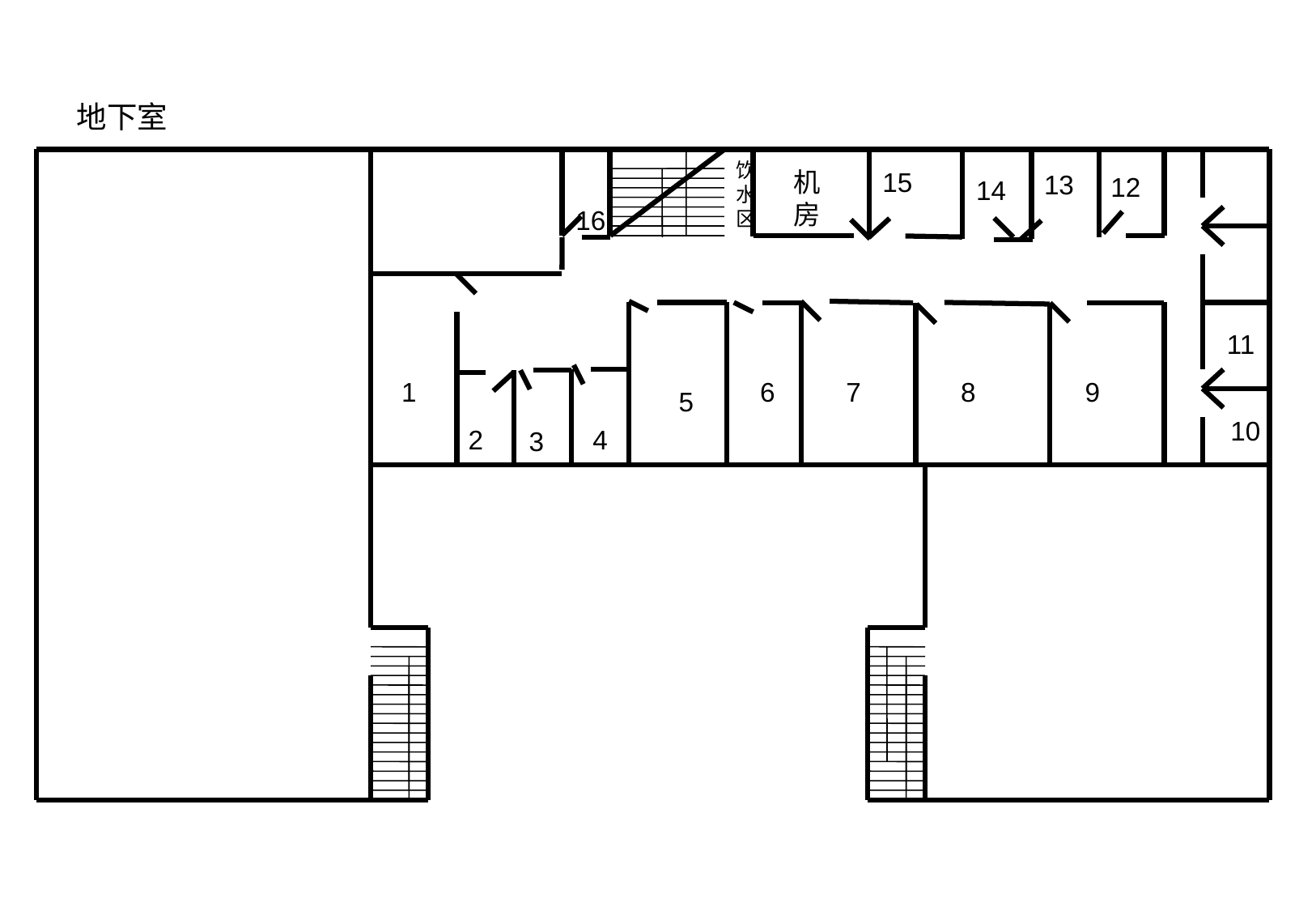

地下室

饮水区
15
机房
13
12
14

16

11

1
6
7
8
9

5

10
2
4
3